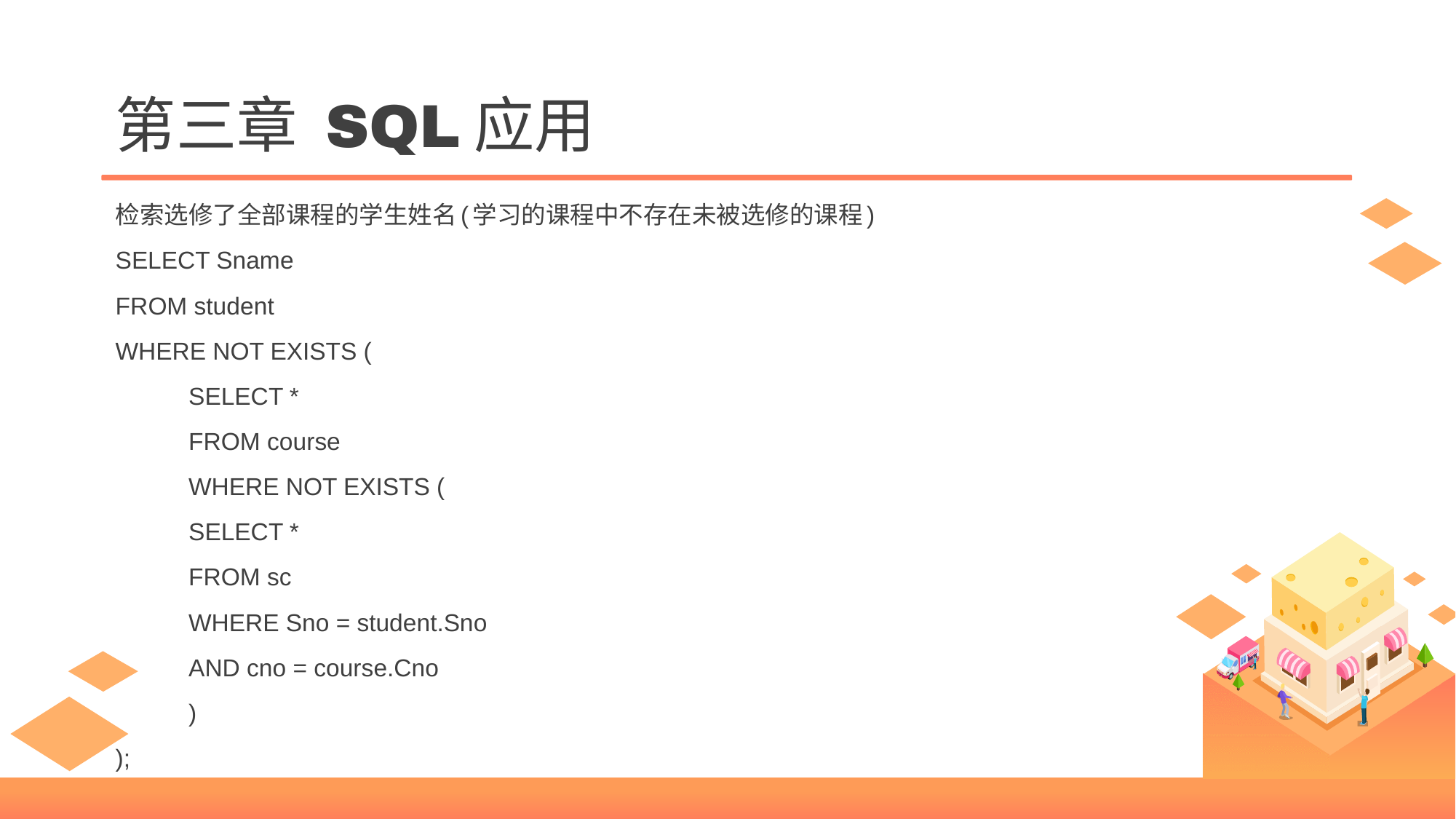

# 第三章 SQL应用
检索选修了全部课程的学生姓名(学习的课程中不存在未被选修的课程)
SELECT Sname
FROM student
WHERE NOT EXISTS (
	SELECT *
	FROM course
	WHERE NOT EXISTS (
		SELECT *
		FROM sc
		WHERE Sno = student.Sno
			AND cno = course.Cno
	)
);